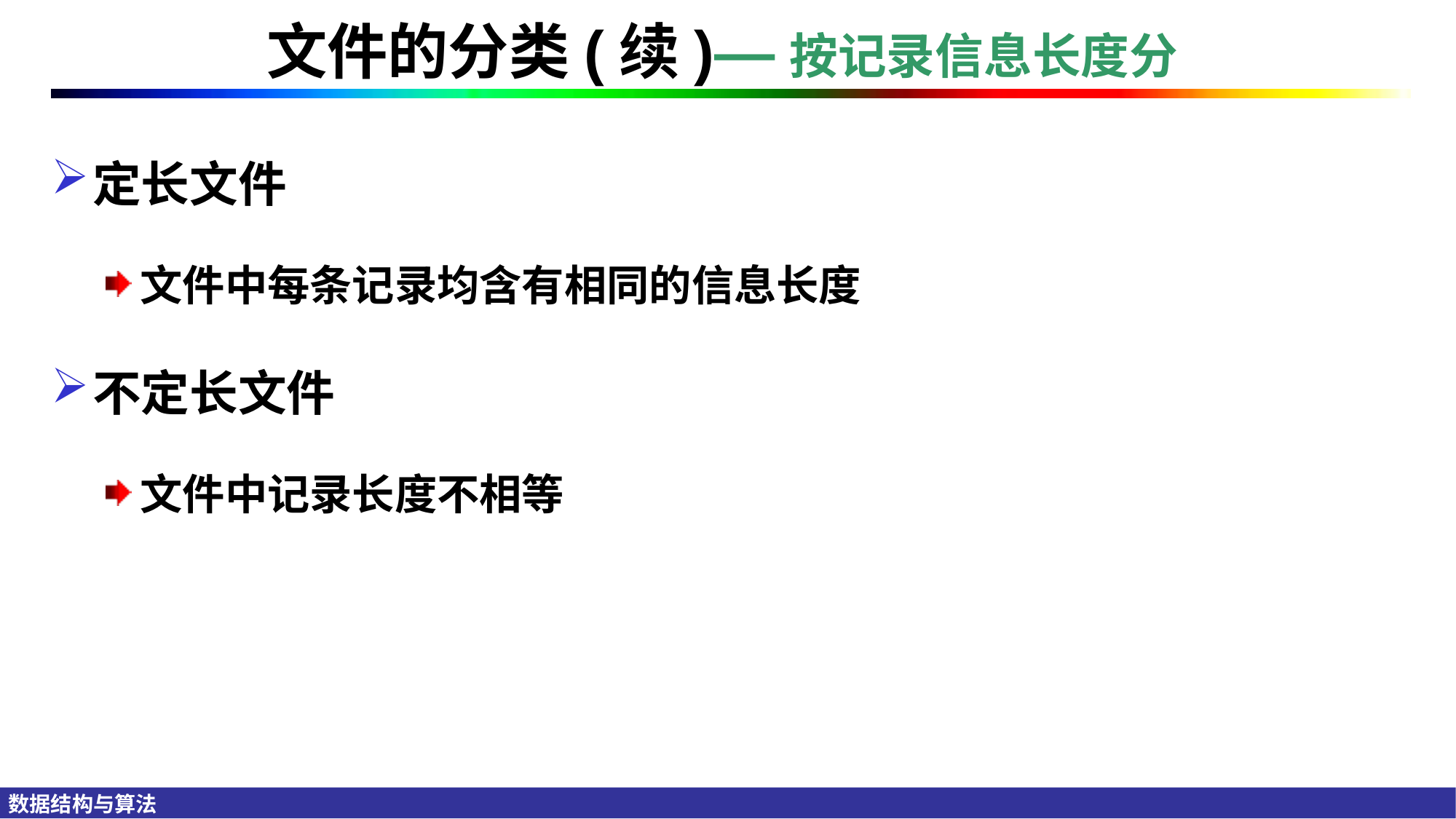

# 文件的分类(续)—按记录信息长度分
定长文件
文件中每条记录均含有相同的信息长度
不定长文件
文件中记录长度不相等